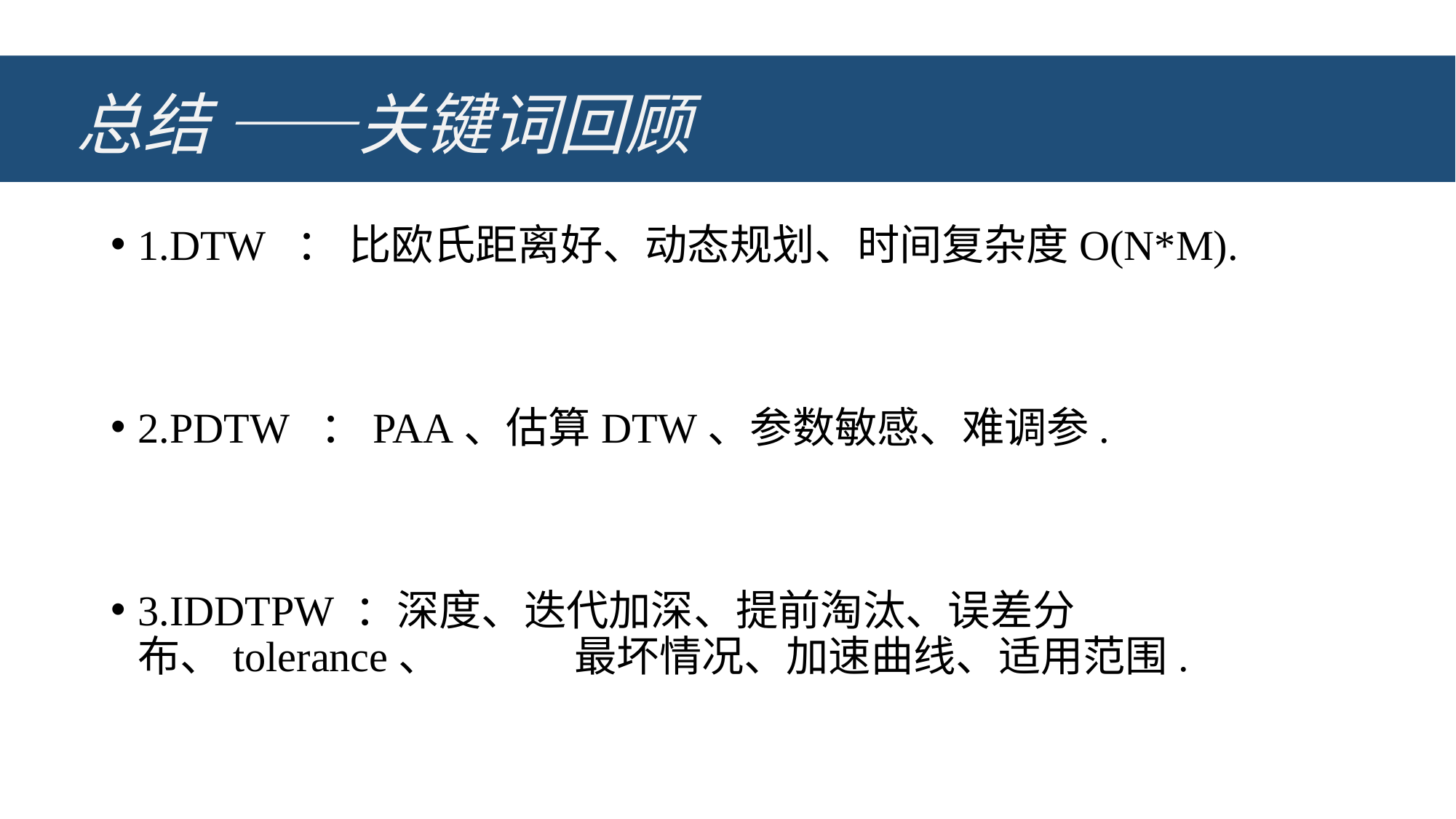

# 总结 ——关键词回顾

1.DTW  ： 比欧氏距离好、动态规划、时间复杂度O(N*M).

2.PDTW  ：PAA、估算DTW、参数敏感、难调参.

3.IDDTPW ：深度、迭代加深、提前淘汰、误差分布、tolerance、		最坏情况、加速曲线、适用范围.